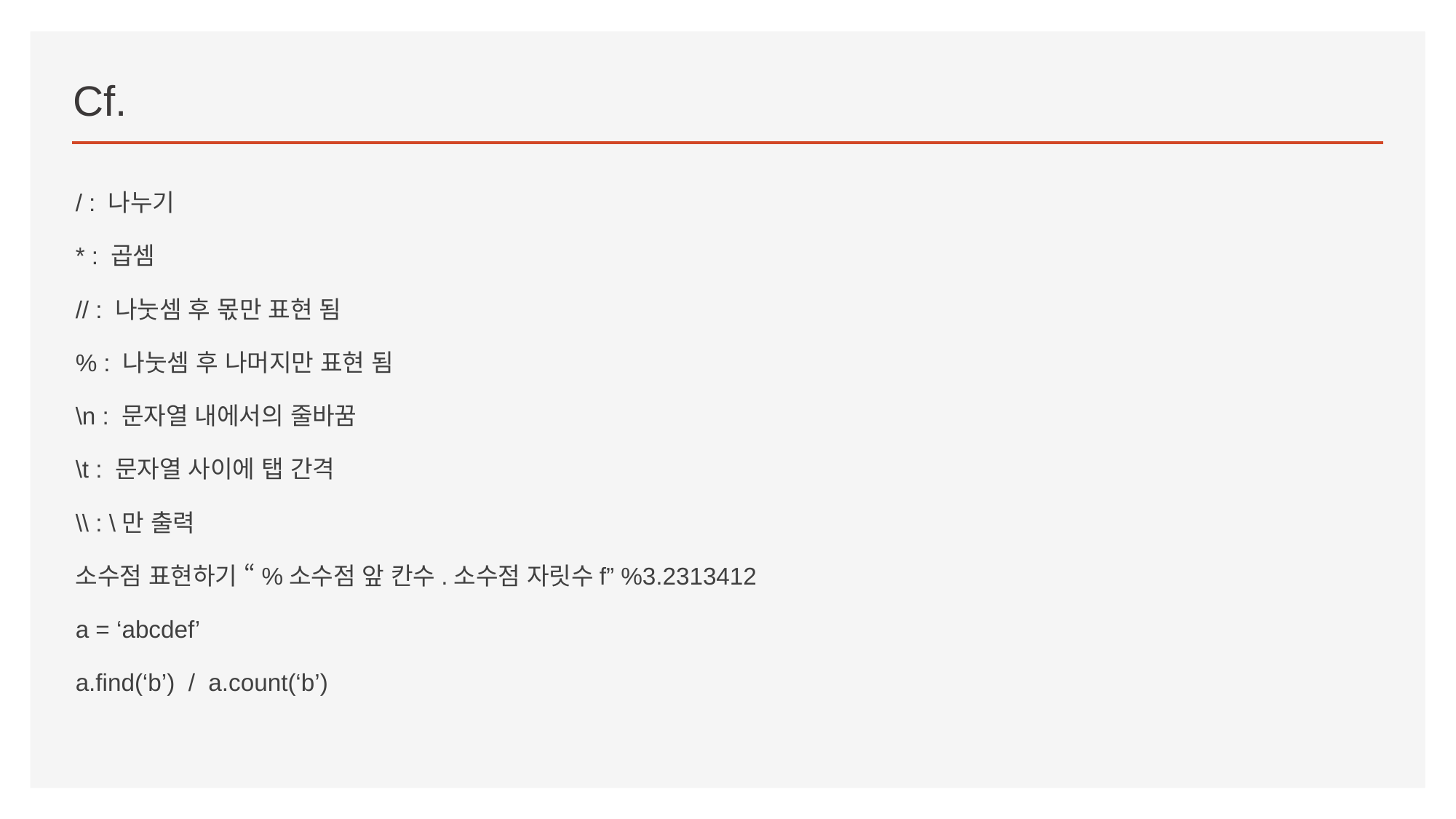

# Cf.
/ : 나누기
* : 곱셈
// : 나눗셈 후 몫만 표현 됨
% : 나눗셈 후 나머지만 표현 됨
\n : 문자열 내에서의 줄바꿈
\t : 문자열 사이에 탭 간격
\\ : \만 출력
소수점 표현하기 “%소수점 앞 칸수.소수점 자릿수f” %3.2313412
a = ‘abcdef’
a.find(‘b’)  /  a.count(‘b’)